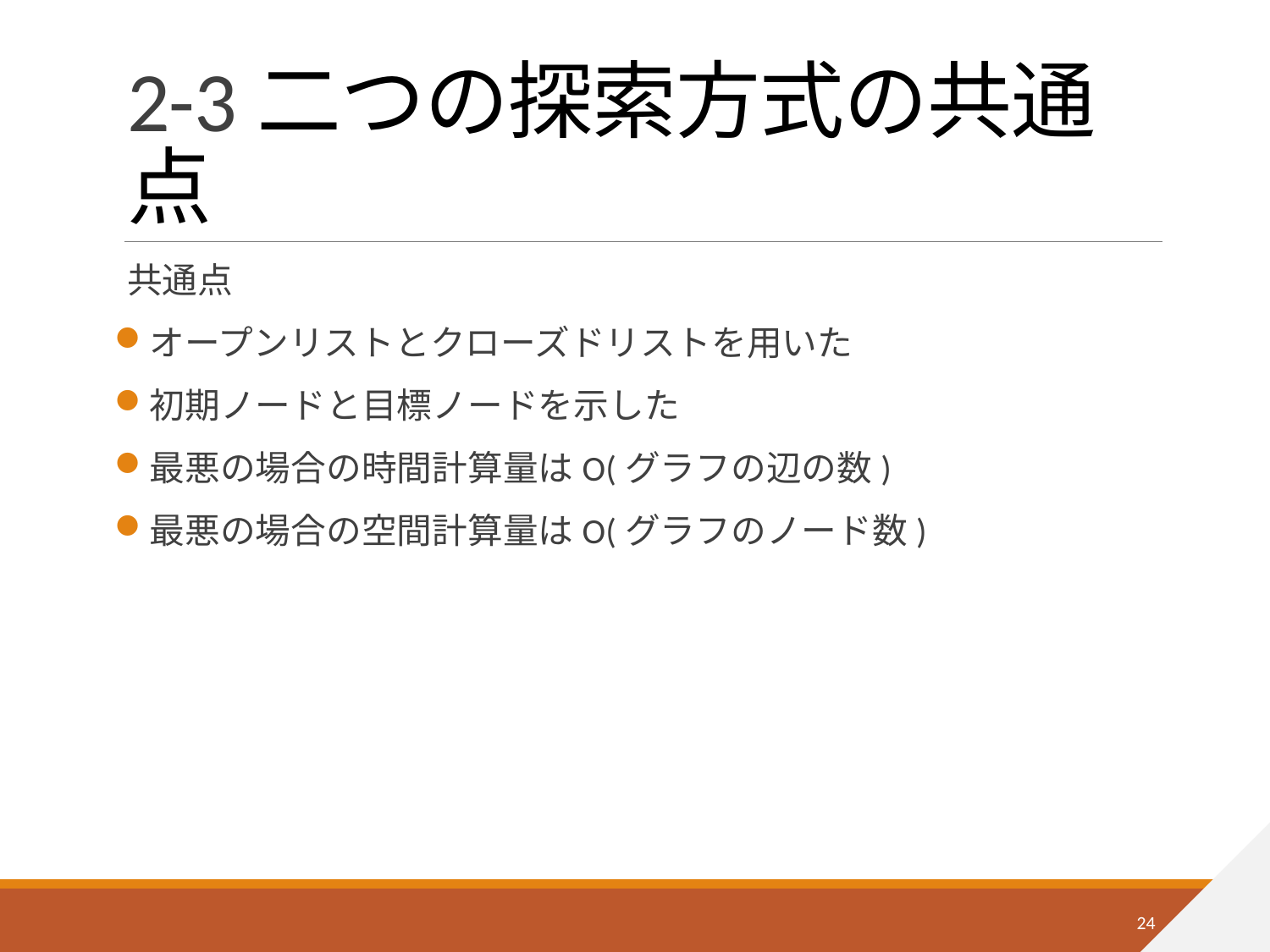

# 2-3二つの探索方式の共通点
共通点
オープンリストとクローズドリストを用いた
初期ノードと目標ノードを示した
最悪の場合の時間計算量はO(グラフの辺の数)
最悪の場合の空間計算量はO(グラフのノード数)
24